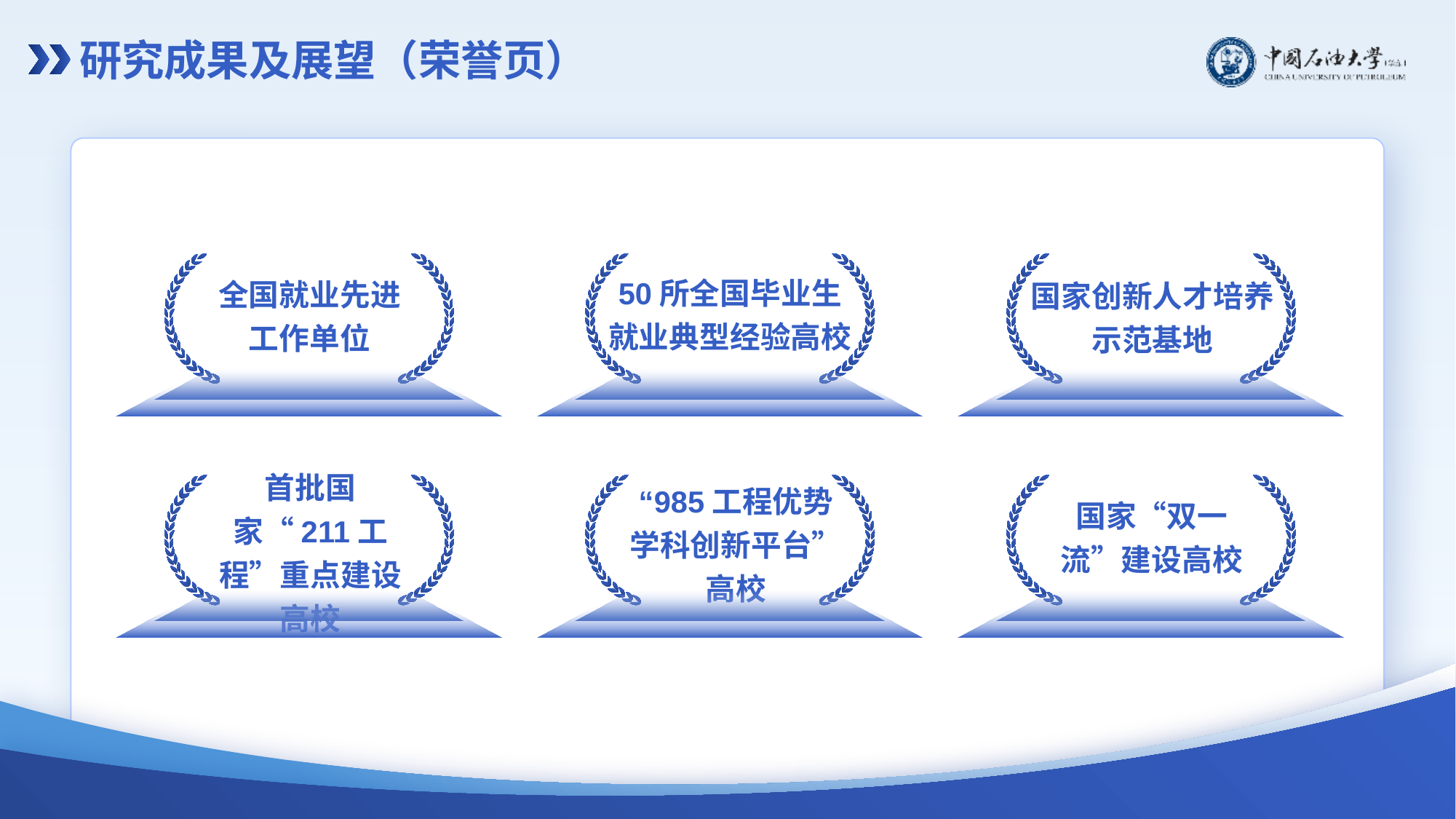

研究成果及展望（荣誉页）

全国就业先进工作单位

50所全国毕业生就业典型经验高校

国家创新人才培养示范基地

首批国家“211工程”重点建设高校

“985工程优势学科创新平台”高校

国家“双一流”建设高校